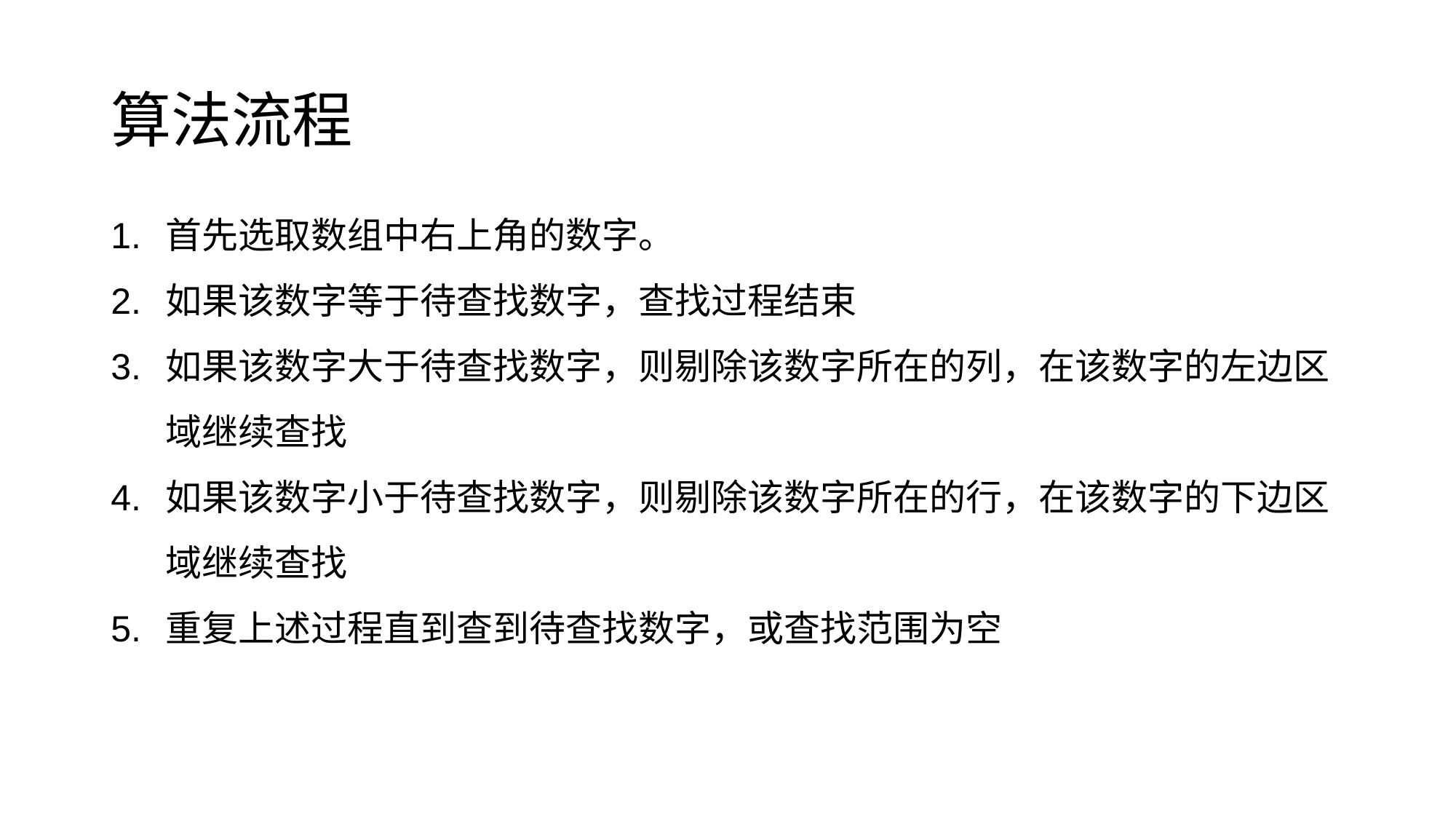

# 算法流程
首先选取数组中右上角的数字。
如果该数字等于待查找数字，查找过程结束
如果该数字大于待查找数字，则剔除该数字所在的列，在该数字的左边区域继续查找
如果该数字小于待查找数字，则剔除该数字所在的行，在该数字的下边区域继续查找
重复上述过程直到查到待查找数字，或查找范围为空